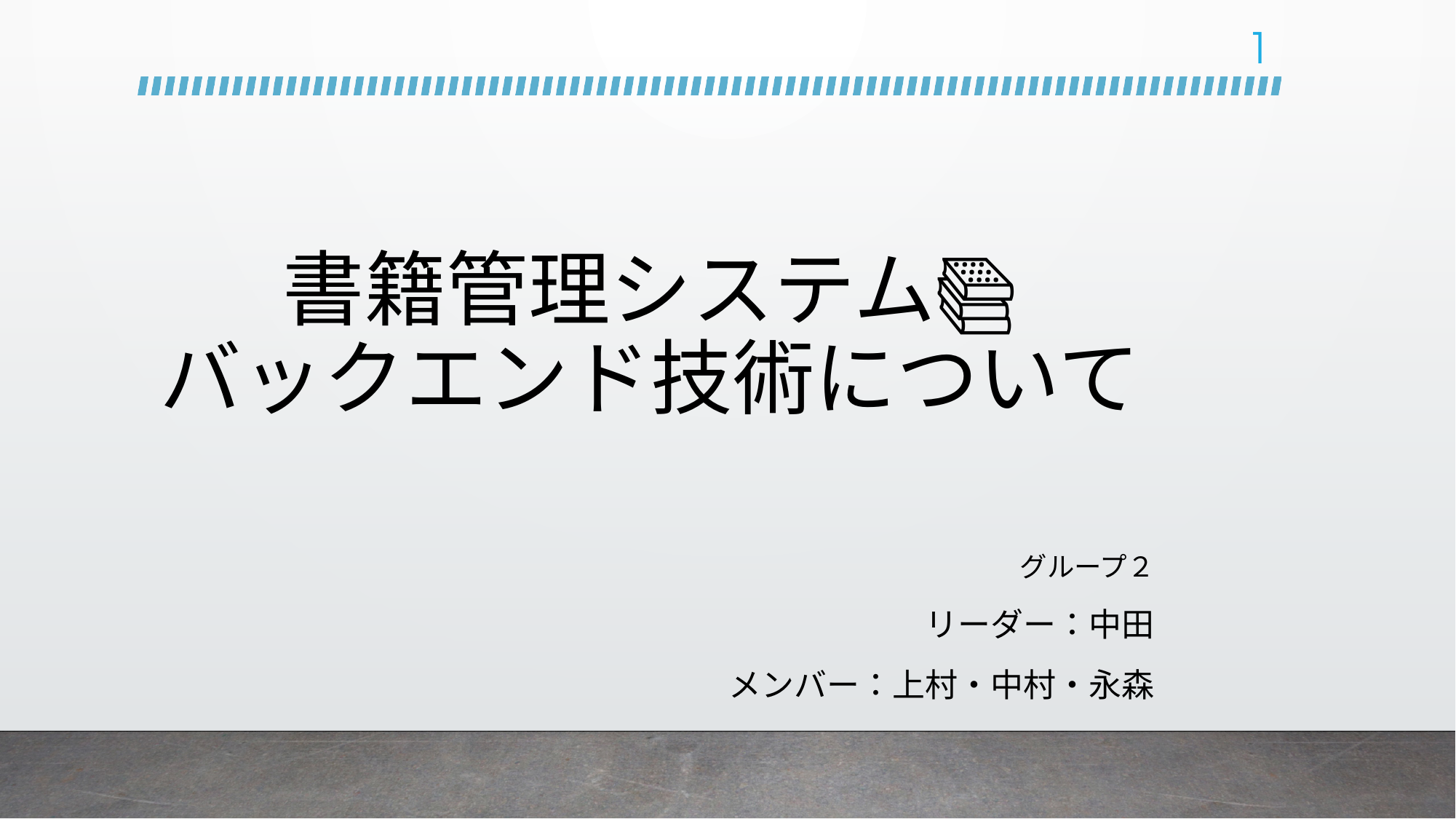

1
# 書籍管理システム📚 バックエンド技術について
グループ２
リーダー：中田
メンバー：上村・中村・永森